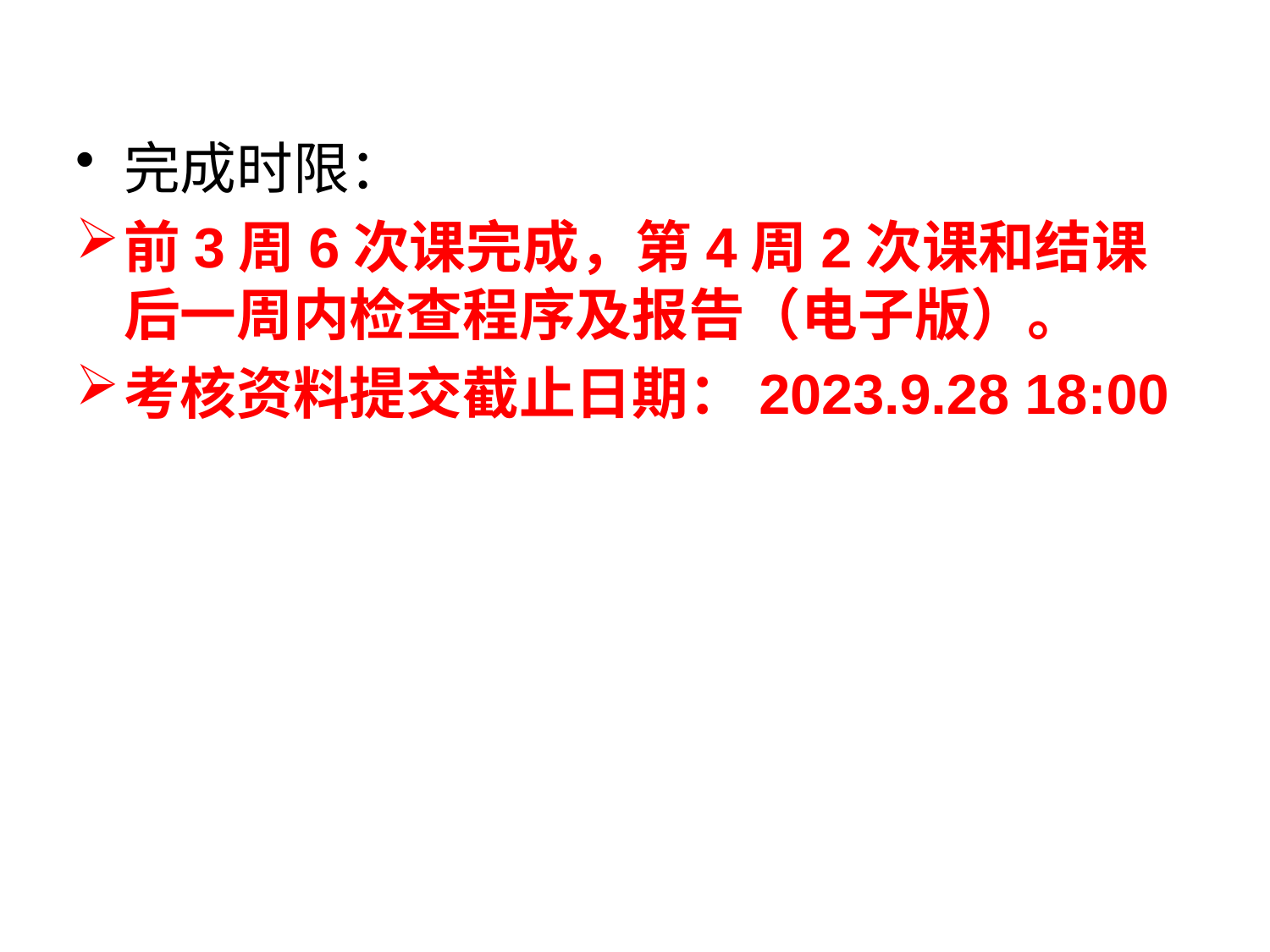

完成时限：
前3周6次课完成，第4周2次课和结课后一周内检查程序及报告（电子版）。
考核资料提交截止日期：2023.9.28 18:00